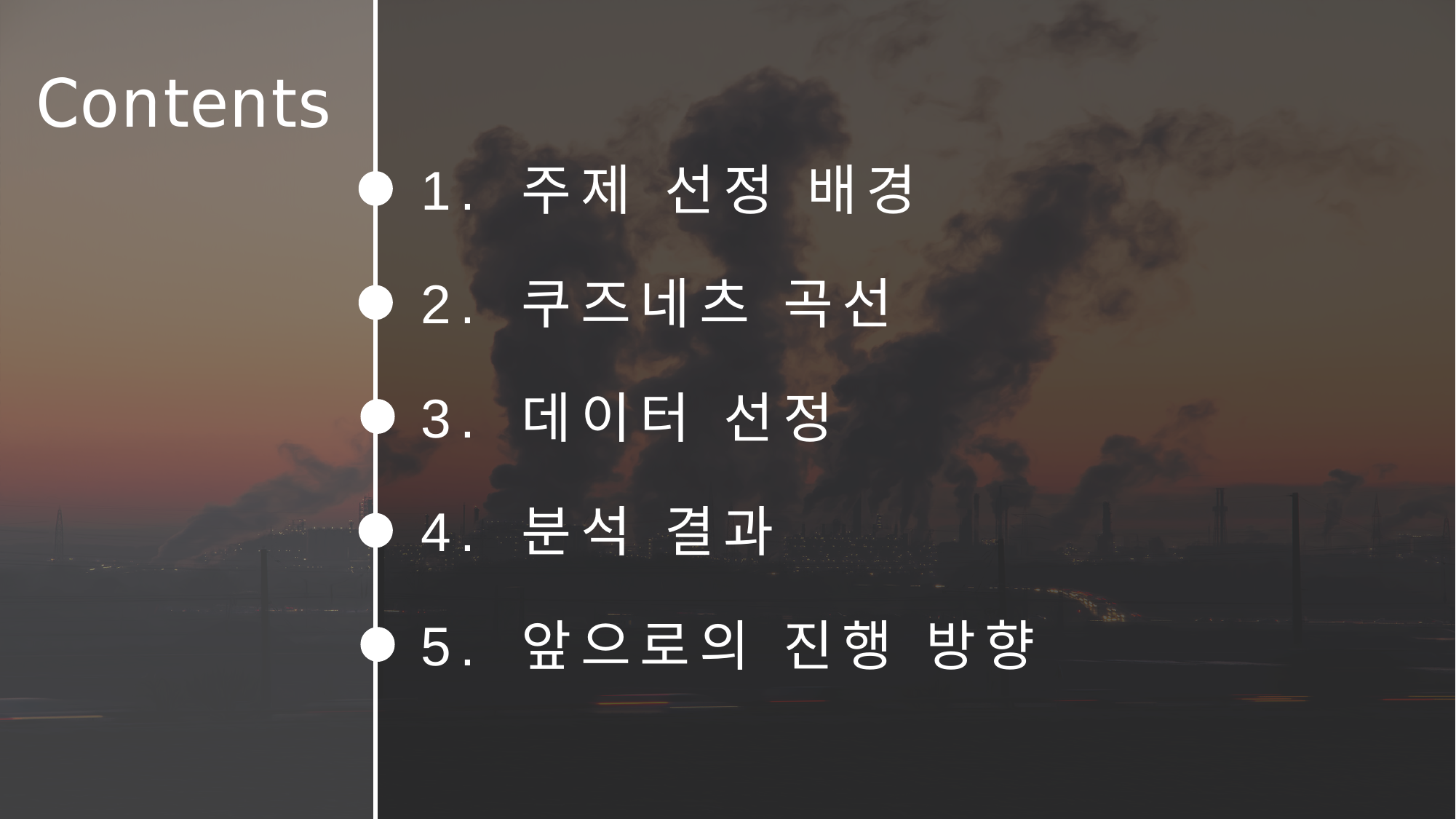

2020-2학기 경제정보분석(ECO2005-02) 팀프로젝트 중간발표
소득 수준에 따라
자연 환경은
어떻게 더 개선되거나,
더 악화될 수 있는가?
: 환경쿠즈네츠곡선에 관한 이야기
1조
20190582 윤혜진
20160375 김현수
20190628 조민규

Contents
1. 주제 선정 배경

2. 쿠즈네츠 곡선

3. 데이터 선정

4. 분석 결과

5. 앞으로의 진행 방향